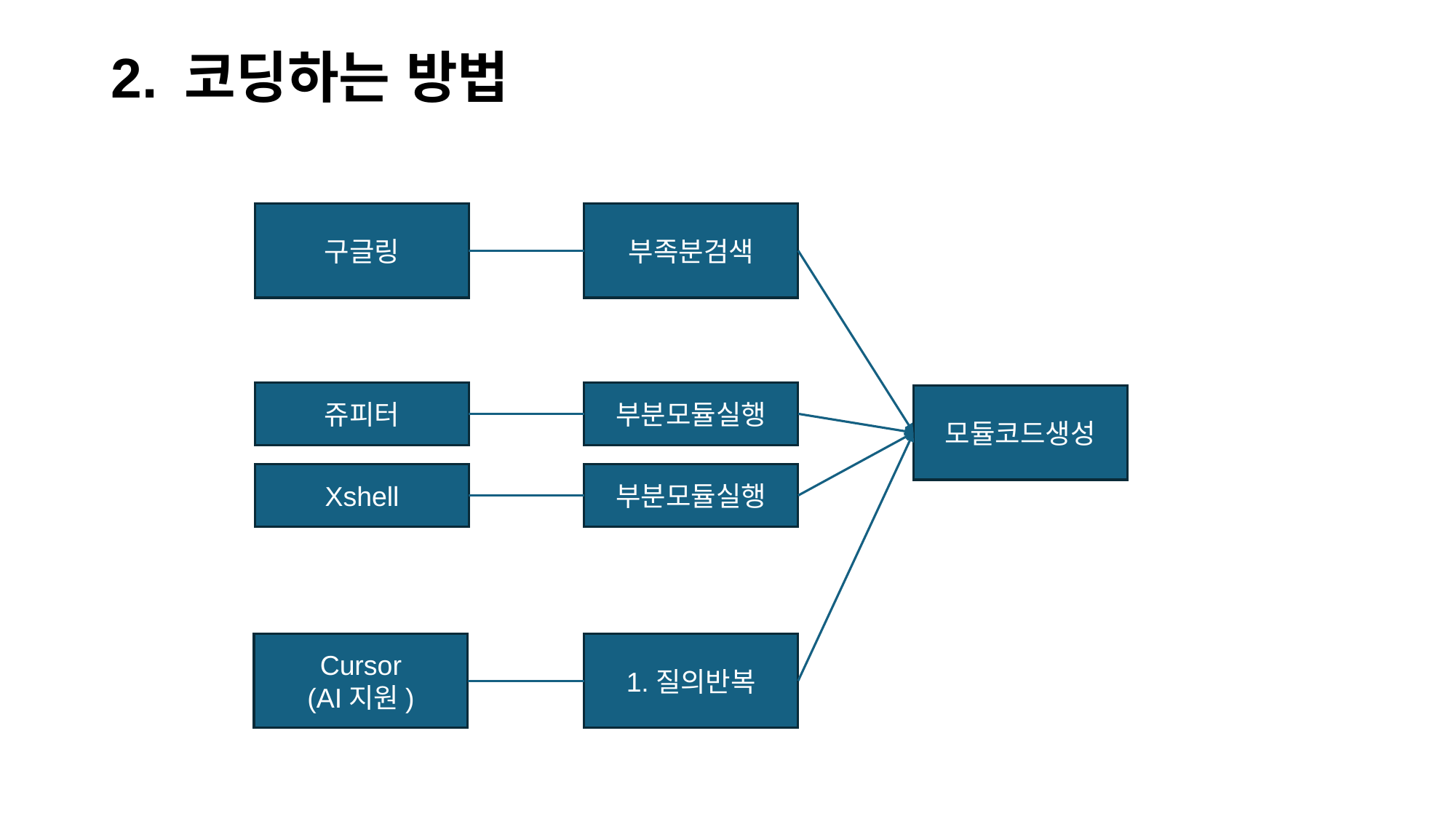

# 2. 코딩하는 방법
구글링
부족분검색
쥬피터
부분모듈실행
모듈코드생성
Xshell
부분모듈실행
Cursor
(AI지원)
1.질의반복